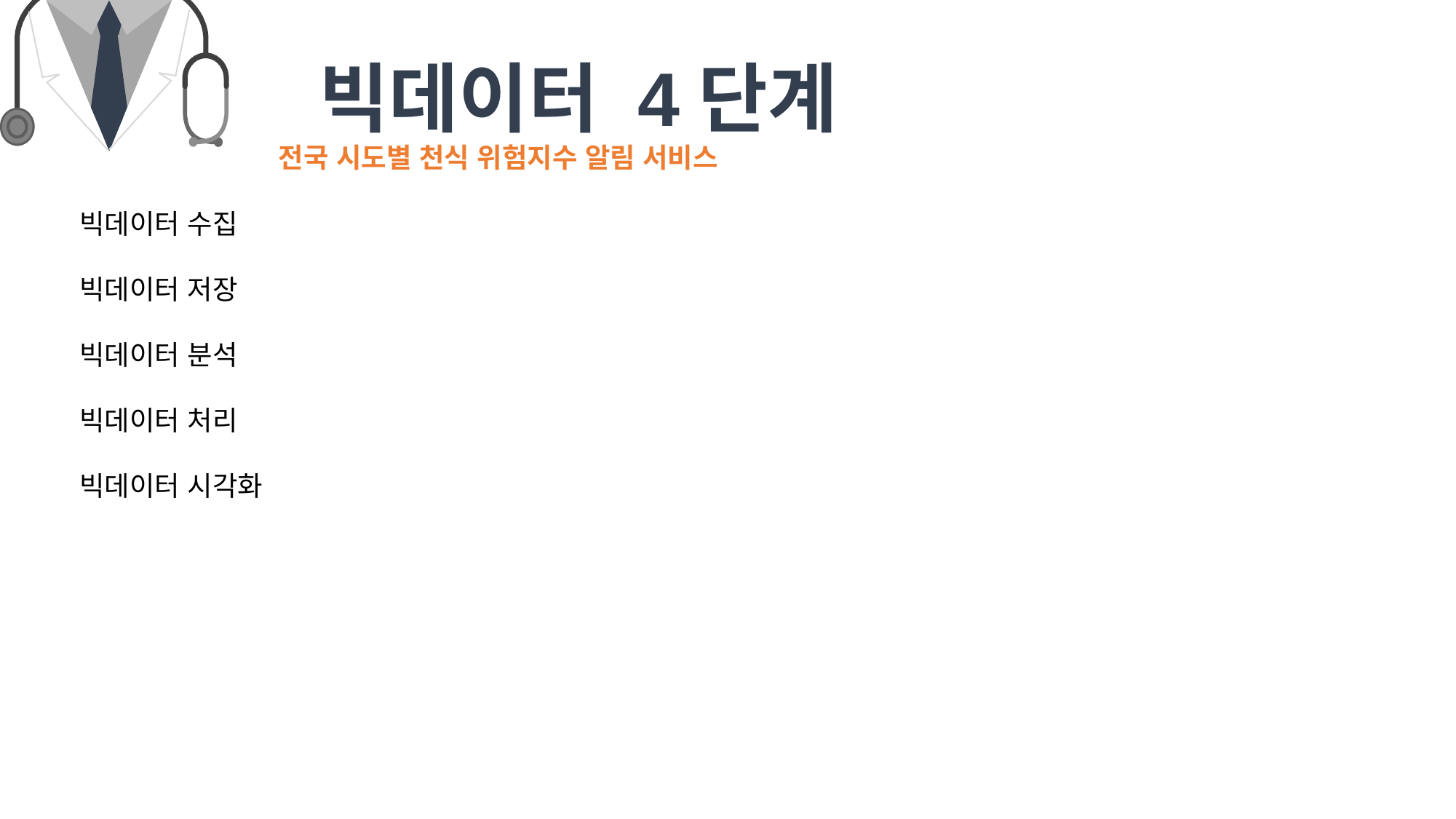

빅데이터 4단계
전국 시도별 천식 위험지수 알림 서비스
빅데이터 수집

빅데이터 저장

빅데이터 분석

빅데이터 처리

빅데이터 시각화